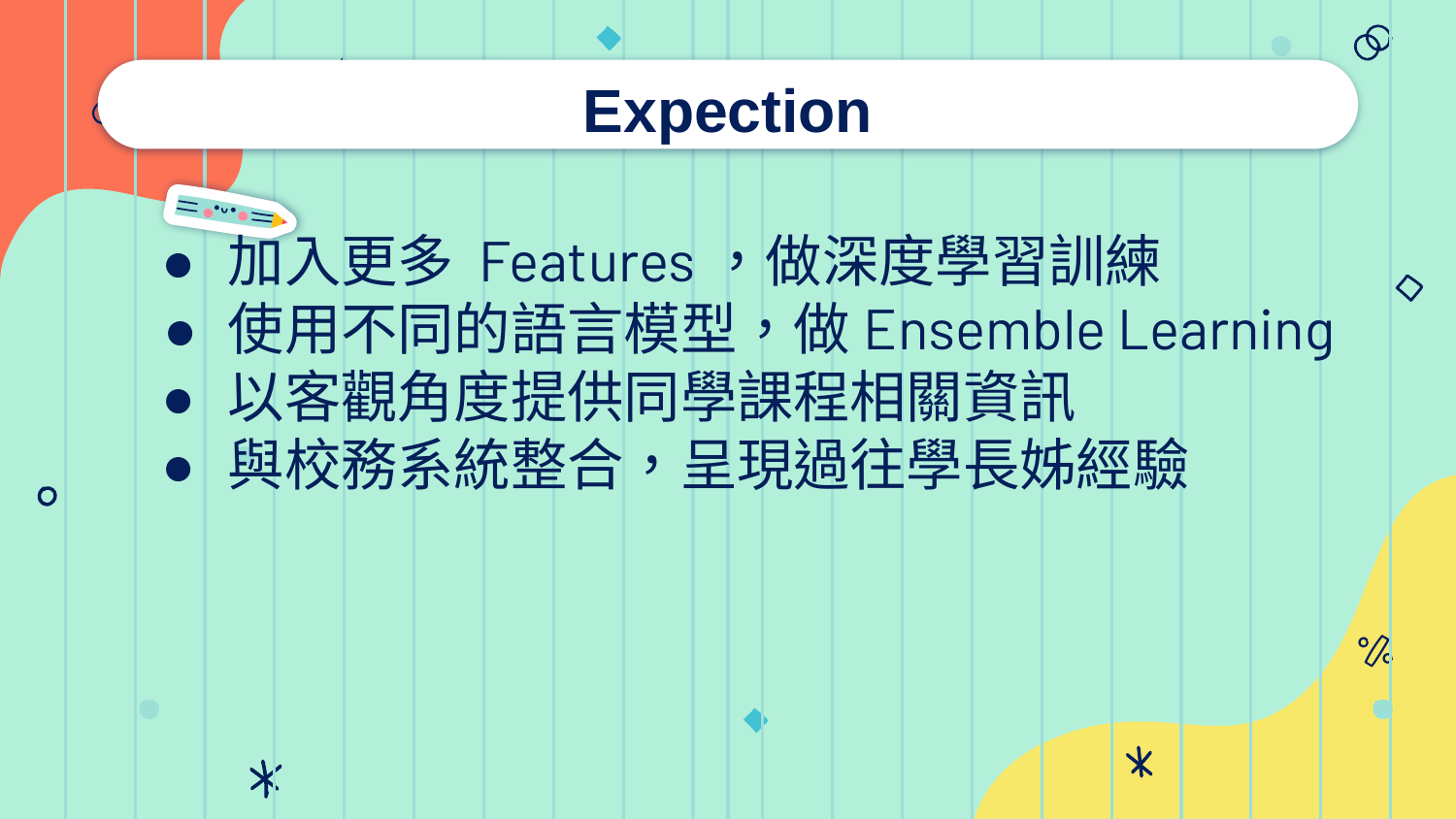

# Expection

加入更多 Features，做深度學習訓練
使用不同的語言模型，做Ensemble Learning
以客觀角度提供同學課程相關資訊
與校務系統整合，呈現過往學長姊經驗